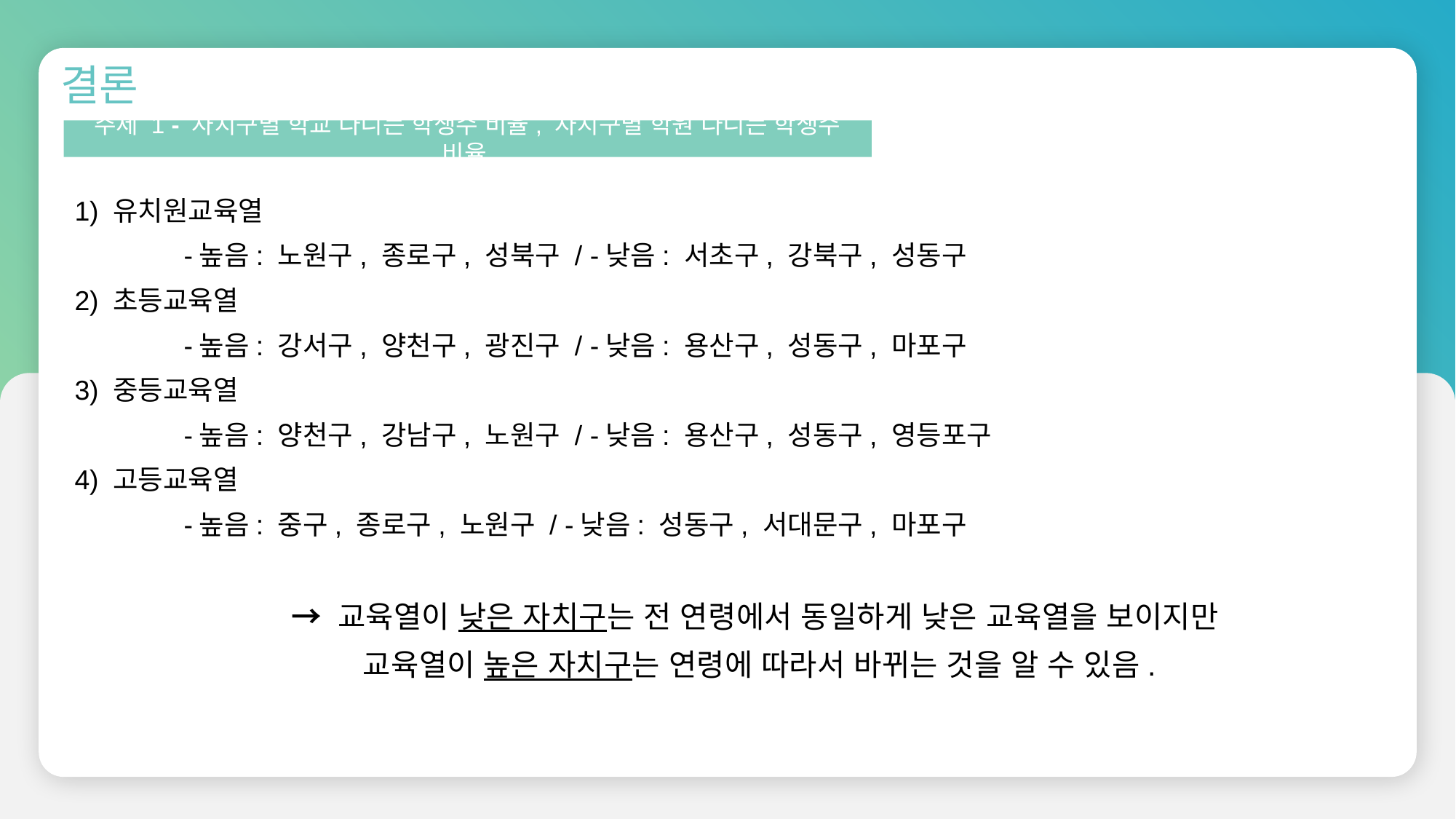

결론
주제 1 - 자치구별 학교 다니는 학생수 비율, 자치구별 학원 다니는 학생수 비율
1) 유치원교육열
	-높음: 노원구, 종로구, 성북구 / -낮음: 서초구, 강북구, 성동구
2) 초등교육열
	-높음: 강서구, 양천구, 광진구 / -낮음: 용산구, 성동구, 마포구
3) 중등교육열
	-높음: 양천구, 강남구, 노원구 / -낮음: 용산구, 성동구, 영등포구
4) 고등교육열
	-높음: 중구, 종로구, 노원구 / -낮음: 성동구, 서대문구, 마포구

→ 교육열이 낮은 자치구는 전 연령에서 동일하게 낮은 교육열을 보이지만
교육열이 높은 자치구는 연령에 따라서 바뀌는 것을 알 수 있음.